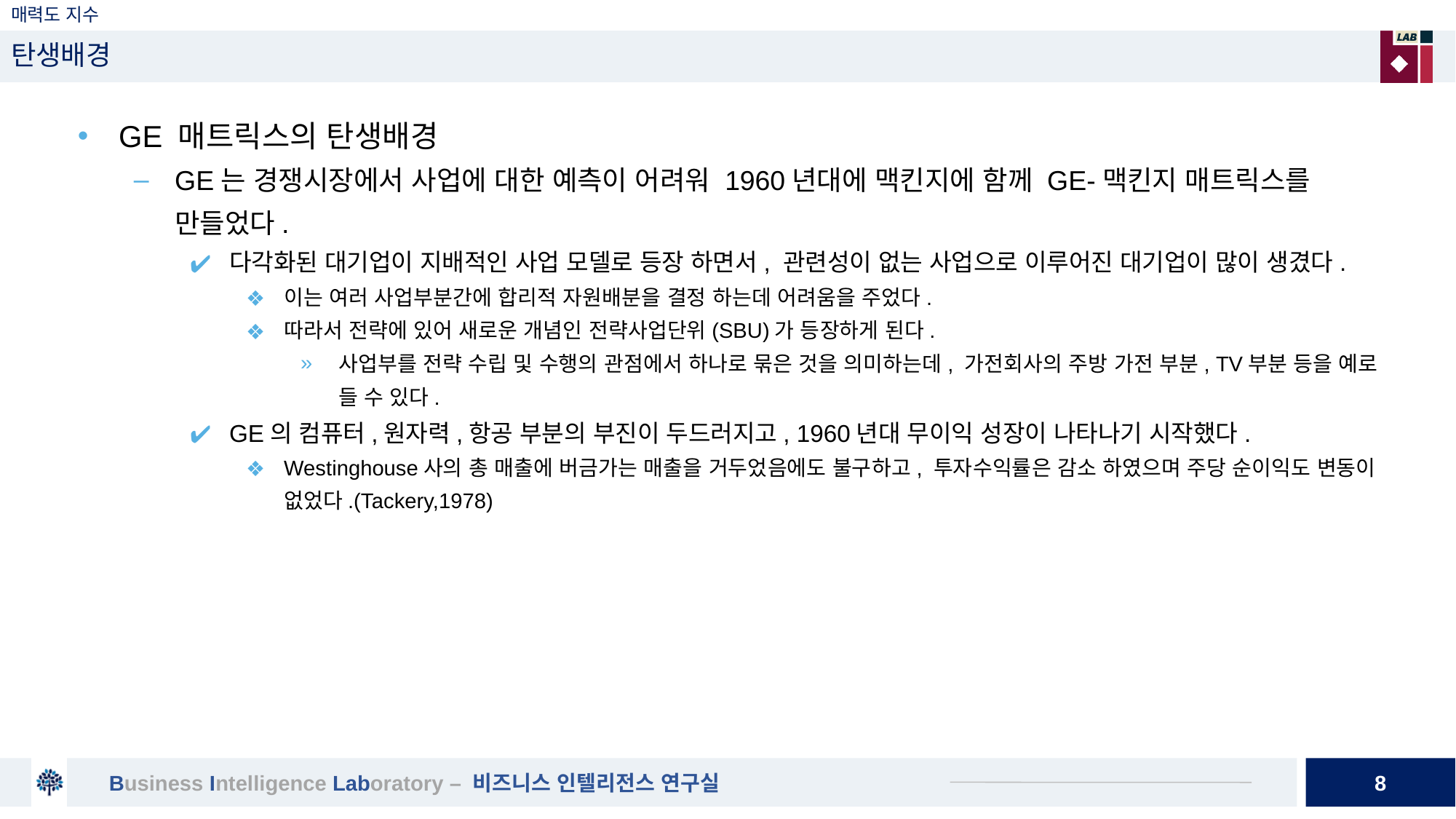

# 매력도 지수
탄생배경
GE 매트릭스의 탄생배경
GE는 경쟁시장에서 사업에 대한 예측이 어려워 1960년대에 맥킨지에 함께 GE-맥킨지 매트릭스를 만들었다.
다각화된 대기업이 지배적인 사업 모델로 등장 하면서, 관련성이 없는 사업으로 이루어진 대기업이 많이 생겼다.
이는 여러 사업부분간에 합리적 자원배분을 결정 하는데 어려움을 주었다.
따라서 전략에 있어 새로운 개념인 전략사업단위(SBU)가 등장하게 된다.
사업부를 전략 수립 및 수행의 관점에서 하나로 묶은 것을 의미하는데, 가전회사의 주방 가전 부분, TV부분 등을 예로 들 수 있다.
GE의 컴퓨터,원자력,항공 부분의 부진이 두드러지고, 1960년대 무이익 성장이 나타나기 시작했다.
Westinghouse사의 총 매출에 버금가는 매출을 거두었음에도 불구하고, 투자수익률은 감소 하였으며 주당 순이익도 변동이 없었다.(Tackery,1978)
8